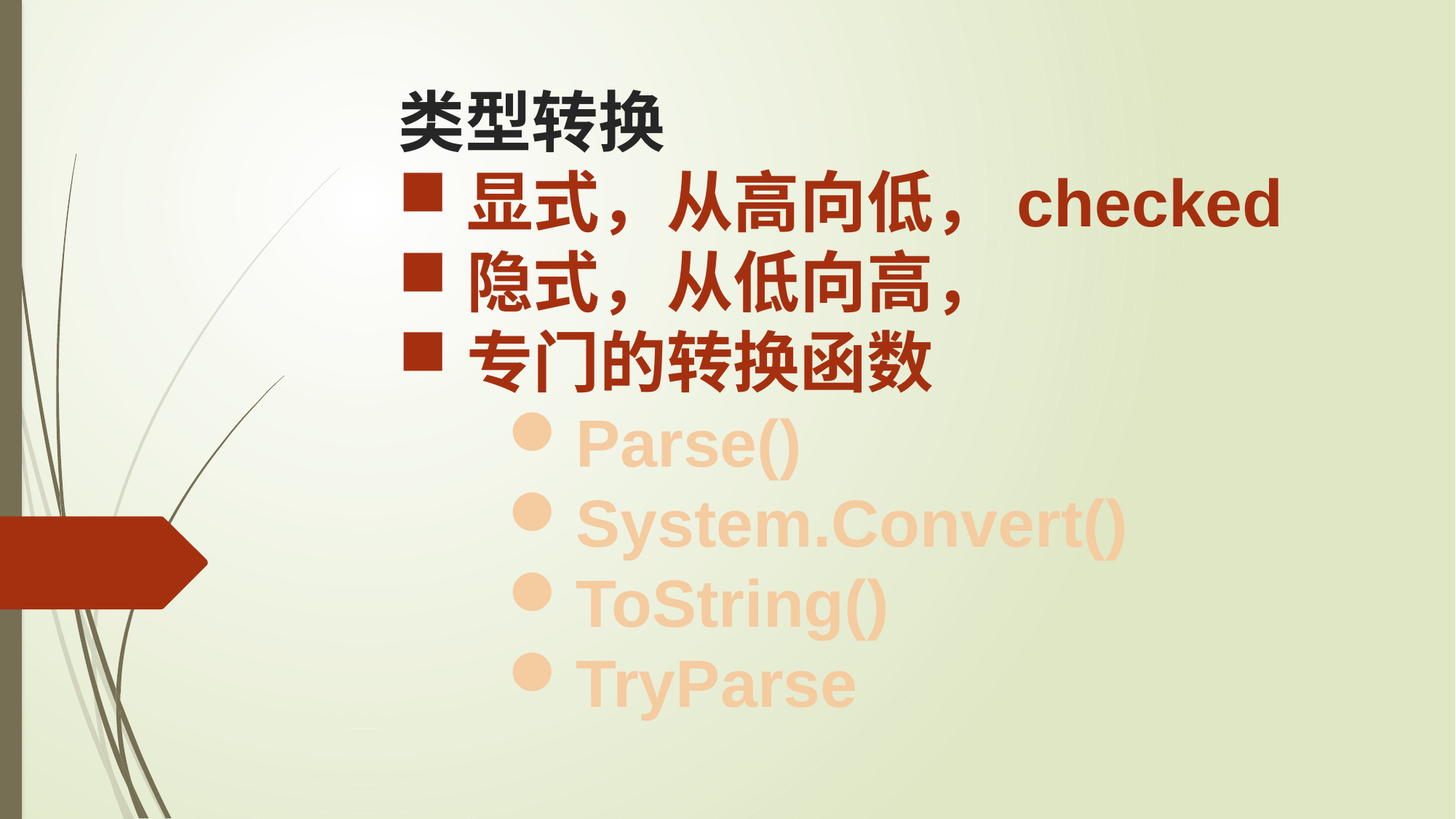

类型转换
显式，从高向低，checked
隐式，从低向高，
专门的转换函数
Parse()
System.Convert()
ToString()
TryParse